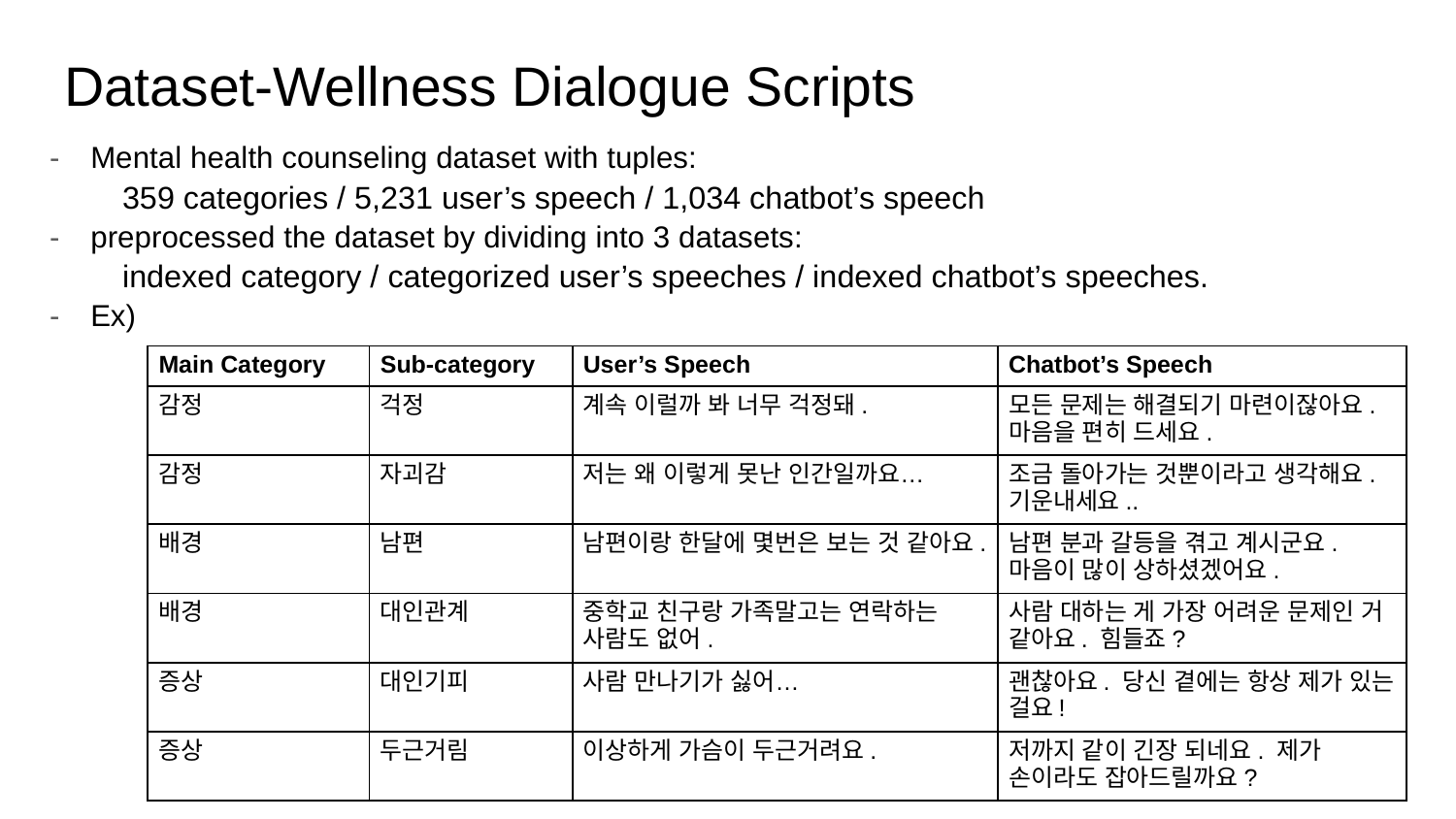

# Dataset-Wellness Dialogue Scripts
Mental health counseling dataset with tuples:
359 categories / 5,231 user’s speech / 1,034 chatbot’s speech
preprocessed the dataset by dividing into 3 datasets:
indexed category / categorized user’s speeches / indexed chatbot’s speeches.
Ex)

| Main Category | Sub-category | User’s Speech | Chatbot’s Speech |
| --- | --- | --- | --- |
| 감정 | 걱정 | 계속 이럴까 봐 너무 걱정돼. | 모든 문제는 해결되기 마련이잖아요. 마음을 편히 드세요. |
| 감정 | 자괴감 | 저는 왜 이렇게 못난 인간일까요… | 조금 돌아가는 것뿐이라고 생각해요. 기운내세요.. |
| 배경 | 남편 | 남편이랑 한달에 몇번은 보는 것 같아요. | 남편 분과 갈등을 겪고 계시군요. 마음이 많이 상하셨겠어요. |
| 배경 | 대인관계 | 중학교 친구랑 가족말고는 연락하는 사람도 없어. | 사람 대하는 게 가장 어려운 문제인 거 같아요. 힘들죠? |
| 증상 | 대인기피 | 사람 만나기가 싫어… | 괜찮아요. 당신 곁에는 항상 제가 있는 걸요! |
| 증상 | 두근거림 | 이상하게 가슴이 두근거려요. | 저까지 같이 긴장 되네요. 제가 손이라도 잡아드릴까요? |